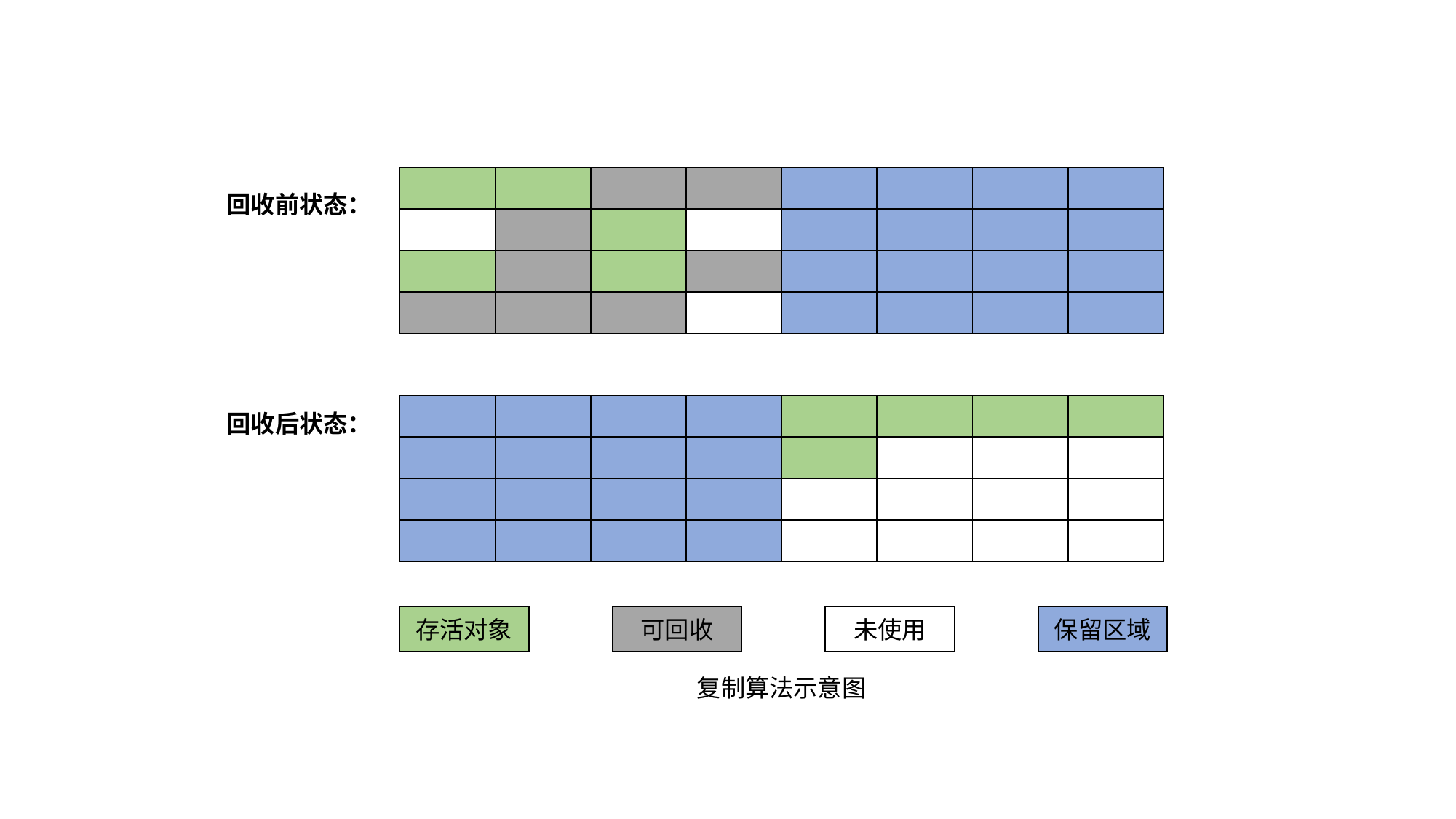

|  |  |  |  |  |  |  |  |
| --- | --- | --- | --- | --- | --- | --- | --- |
|  |  |  |  |  |  |  |  |
|  |  |  |  |  |  |  |  |
|  |  |  |  |  |  |  |  |
回收前状态：
|  |  |  |  |  |  |  |  |
| --- | --- | --- | --- | --- | --- | --- | --- |
|  |  |  |  |  |  |  |  |
|  |  |  |  |  |  |  |  |
|  |  |  |  |  |  |  |  |
回收后状态：
保留区域
未使用
存活对象
可回收
复制算法示意图